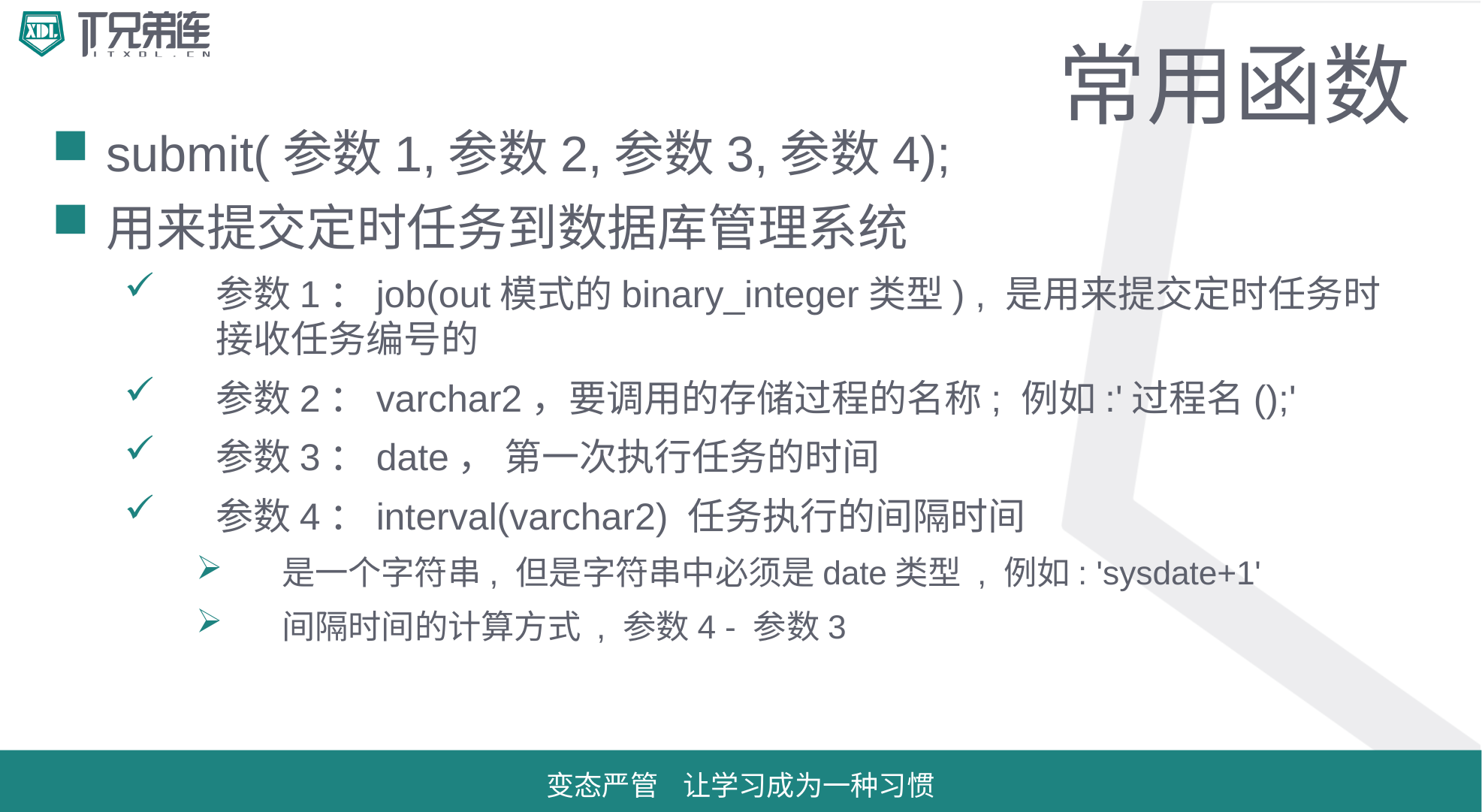

# 常用函数
submit(参数1,参数2,参数3,参数4);
用来提交定时任务到数据库管理系统
参数1：job(out模式的binary_integer类型) , 是用来提交定时任务时接收任务编号的
参数2：varchar2，要调用的存储过程的名称; 例如:'过程名();'
参数3：date， 第一次执行任务的时间
参数4：interval(varchar2) 任务执行的间隔时间
是一个字符串, 但是字符串中必须是date类型 , 例如: 'sysdate+1'
间隔时间的计算方式 , 参数4 - 参数3